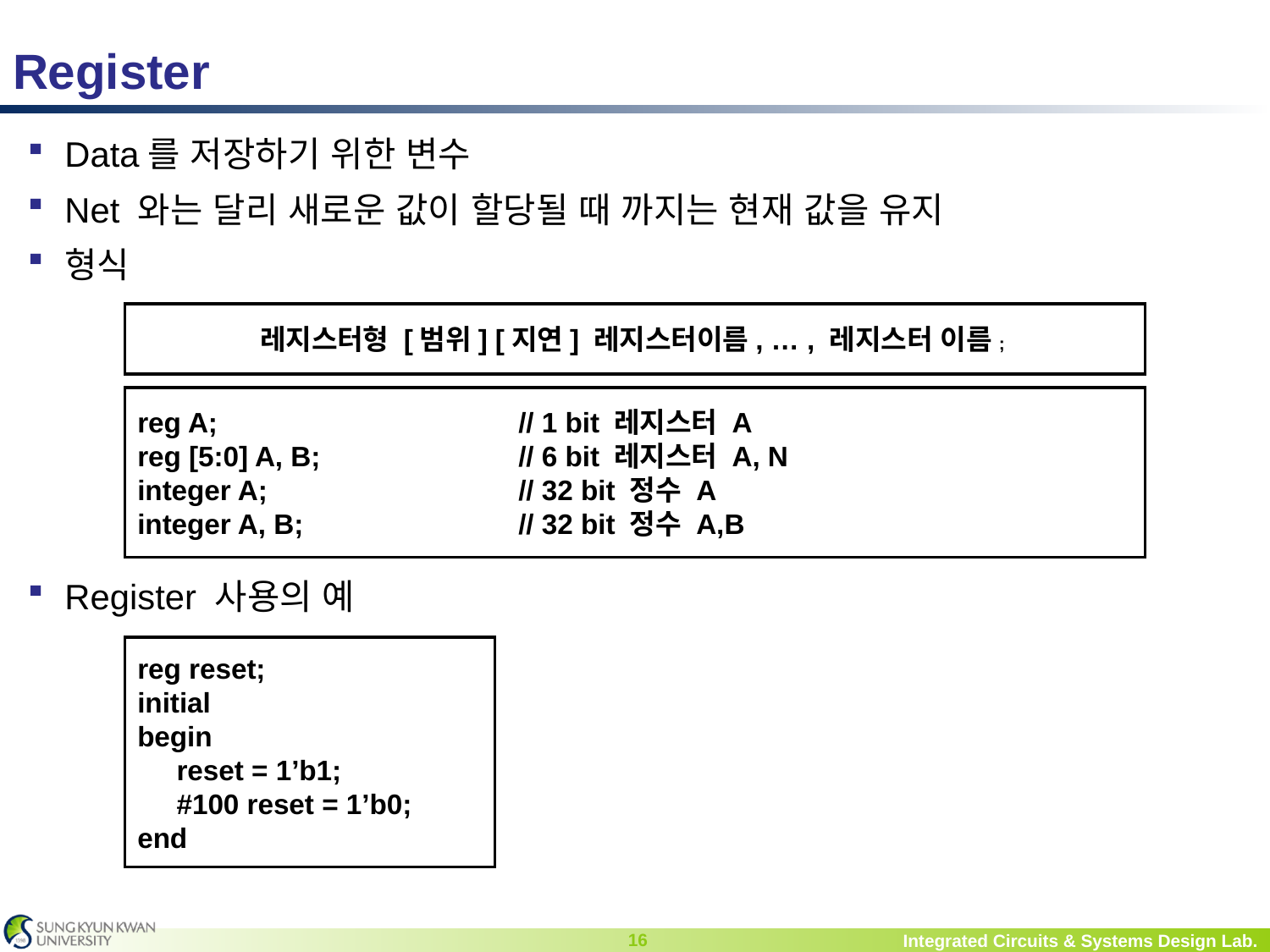

# Register
Data를 저장하기 위한 변수
Net 와는 달리 새로운 값이 할당될 때 까지는 현재 값을 유지
형식

Register 사용의 예

레지스터형 [범위] [지연] 레지스터이름, … , 레지스터 이름;
reg A;			// 1 bit 레지스터 A
reg [5:0] A, B;		// 6 bit 레지스터 A, N
integer A;		// 32 bit 정수 A
integer A, B;		// 32 bit 정수 A,B
reg reset;
initial
begin
     reset = 1’b1;
     #100 reset = 1’b0;
end